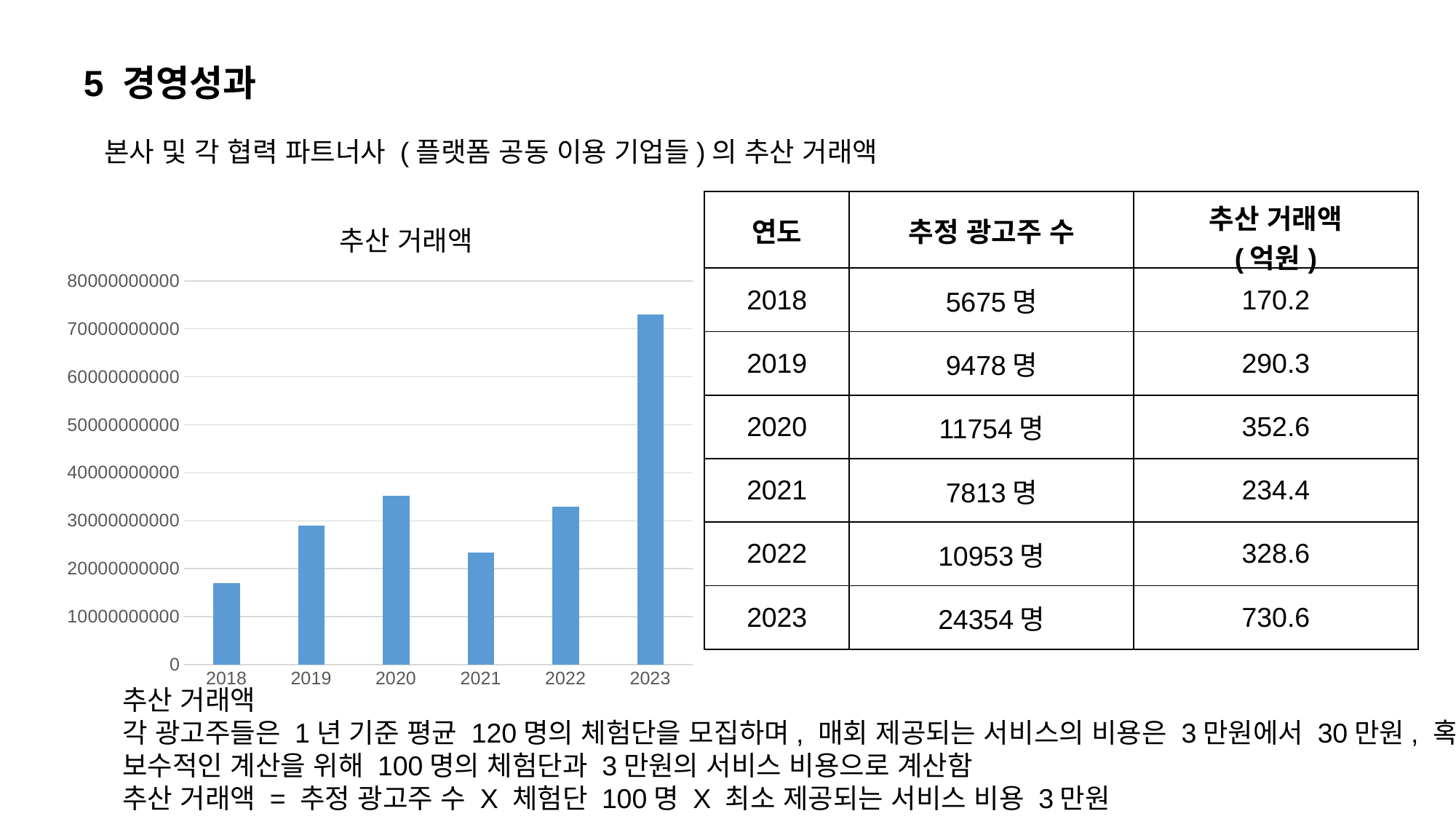

5 경영성과
본사 및 각 협력 파트너사 (플랫폼 공동 이용 기업들)의 추산 거래액
| 연도 | 추정 광고주 수 | 추산 거래액 (억원) |
| --- | --- | --- |
| 2018 | 5675명 | 170.2 |
| 2019 | 9478명 | 290.3 |
| 2020 | 11754명 | 352.6 |
| 2021 | 7813명 | 234.4 |
| 2022 | 10953명 | 328.6 |
| 2023 | 24354명 | 730.6 |
추산 거래액

### Chart

| Category | 열1 |
|---|---|
| 2018 | 17024863636.363636 |
| 2019 | 29033227272.727272 |
| 2020 | 35260636363.63636 |
| 2021 | 23437909090.909092 |
| 2022 | 32858099173.553722 |
| 2023 | 73061300000.0 |
추산 거래액
각 광고주들은 1년 기준 평균 120명의 체험단을 모집하며, 매회 제공되는 서비스의 비용은 3만원에서 30만원, 혹은 그 이상에도 이르나
보수적인 계산을 위해 100명의 체험단과 3만원의 서비스 비용으로 계산함
추산 거래액 = 추정 광고주 수 X 체험단 100명 X 최소 제공되는 서비스 비용 3만원